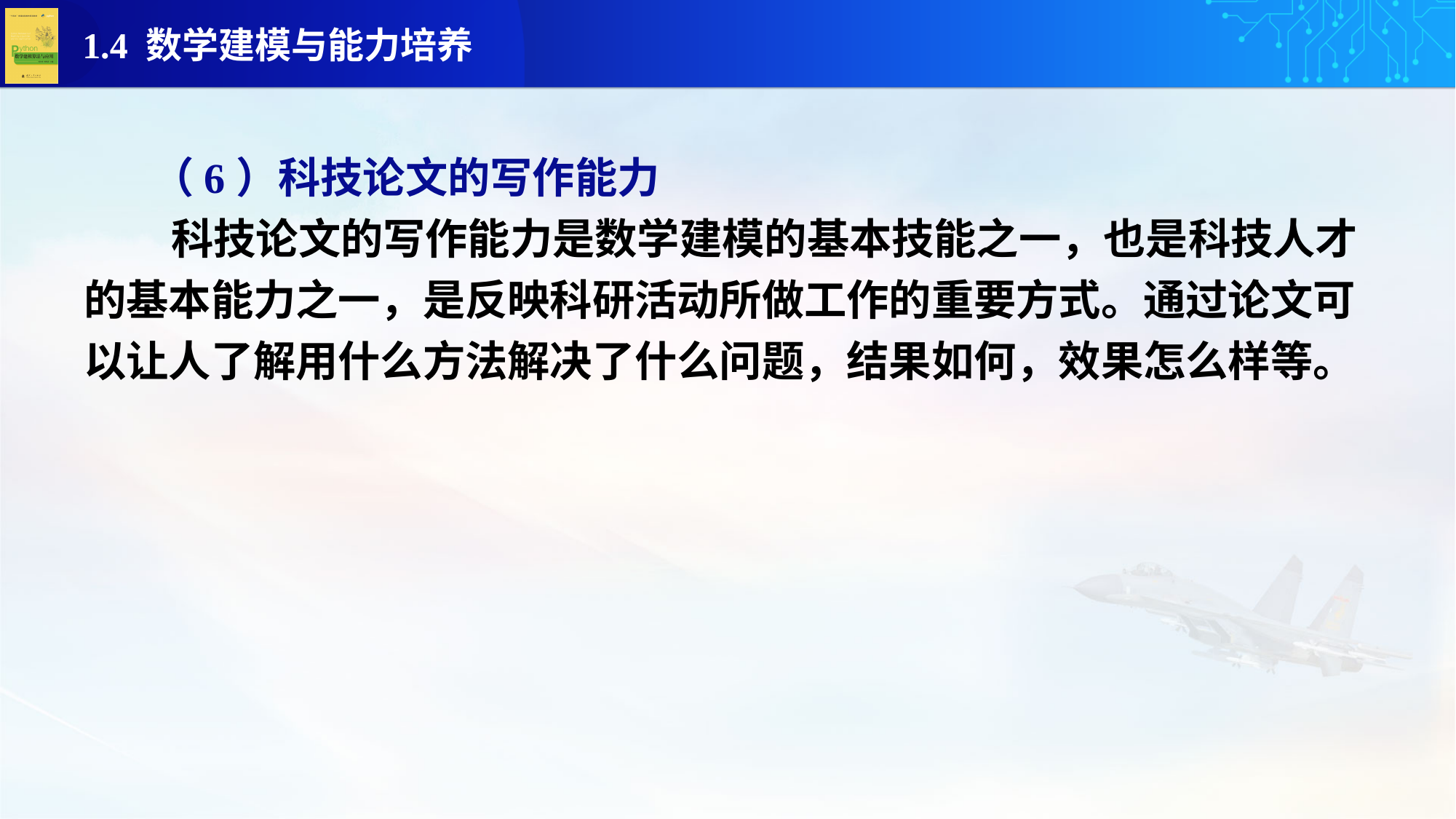

（6）科技论文的写作能力
        科技论文的写作能力是数学建模的基本技能之一，也是科技人才的基本能力之一，是反映科研活动所做工作的重要方式。通过论文可以让人了解用什么方法解决了什么问题，结果如何，效果怎么样等。